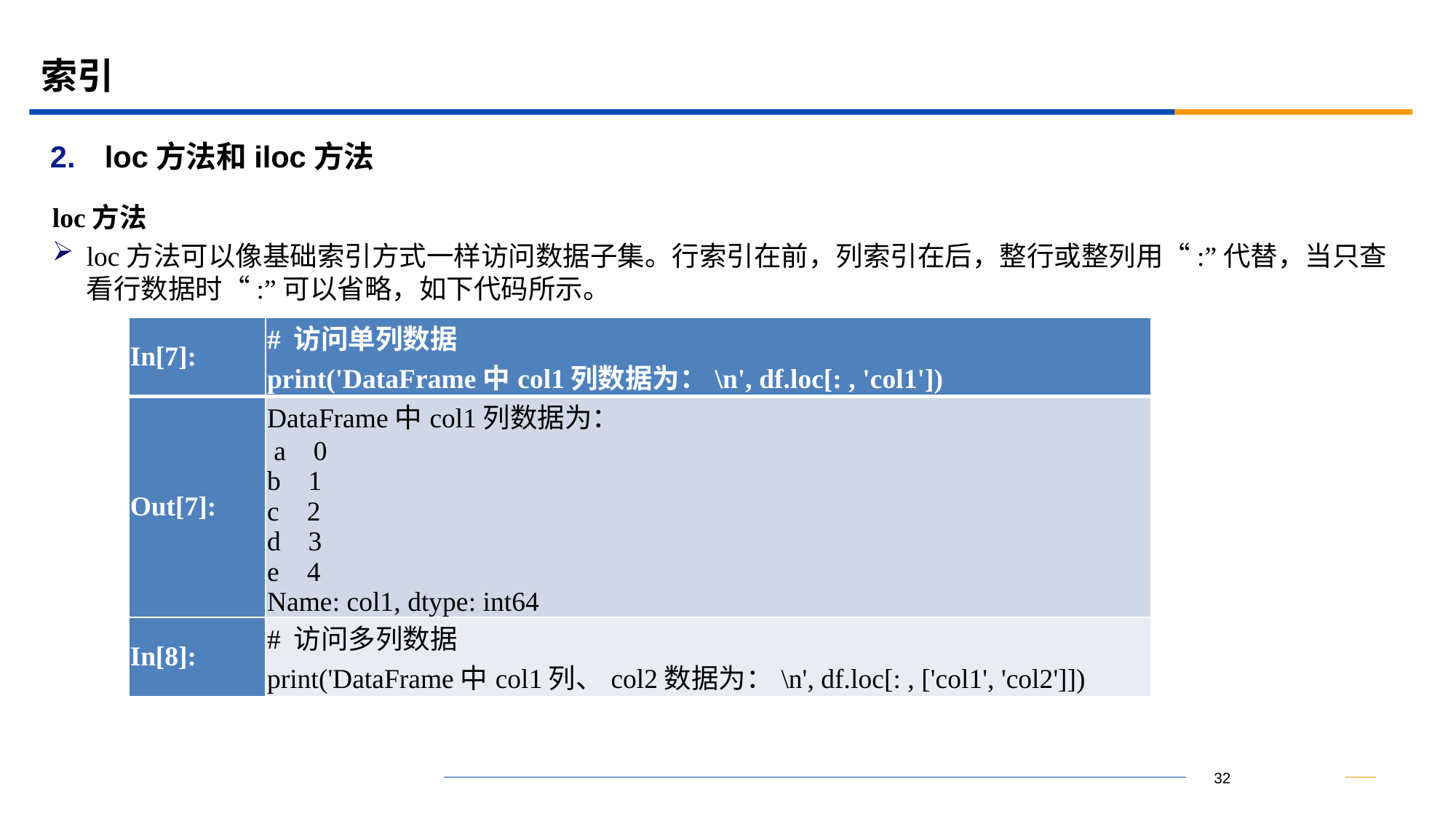

# 索引
loc方法和iloc方法
loc方法
loc方法可以像基础索引方式一样访问数据子集。行索引在前，列索引在后，整行或整列用“:”代替，当只查看行数据时“:”可以省略，如下代码所示。
| In[7]: | # 访问单列数据 print('DataFrame中col1列数据为：\n', df.loc[: , 'col1']) |
| --- | --- |
| Out[7]: | DataFrame中col1列数据为： a 0 b 1 c 2 d 3 e 4 Name: col1, dtype: int64 |
| In[8]: | # 访问多列数据 print('DataFrame中col1列、col2数据为：\n', df.loc[: , ['col1', 'col2']]) |